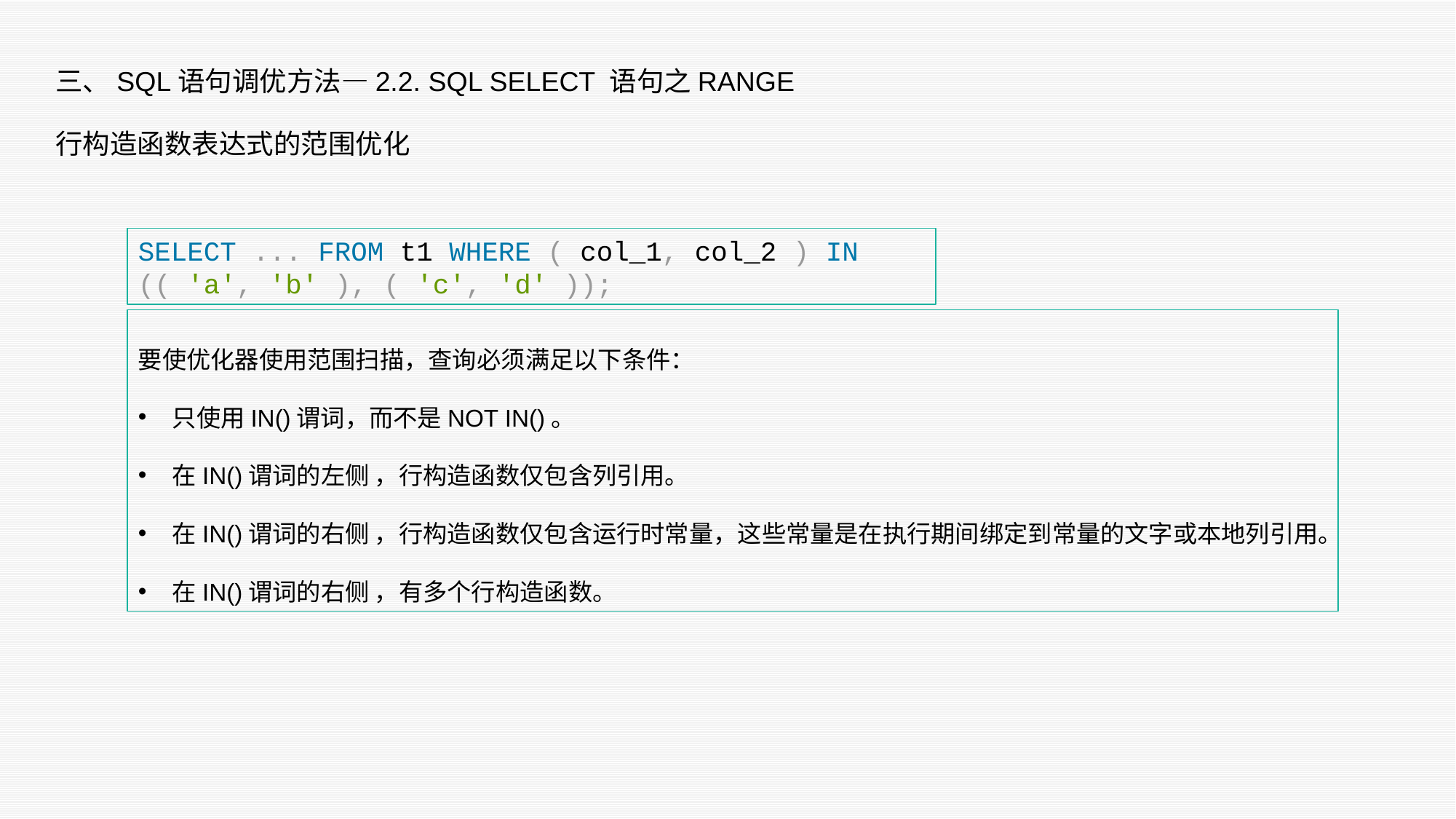

三、SQL语句调优方法—2.2. SQL SELECT 语句之RANGE
行构造函数表达式的范围优化
SELECT ... FROM t1 WHERE ( col_1, col_2 ) IN (( 'a', 'b' ), ( 'c', 'd' ));

要使优化器使用范围扫描，查询必须满足以下条件：

只使用IN()谓词，而不是NOT IN()。

在IN()谓词的左侧 ，行构造函数仅包含列引用。

在IN()谓词的右侧 ，行构造函数仅包含运行时常量，这些常量是在执行期间绑定到常量的文字或本地列引用。

在IN()谓词的右侧 ，有多个行构造函数。